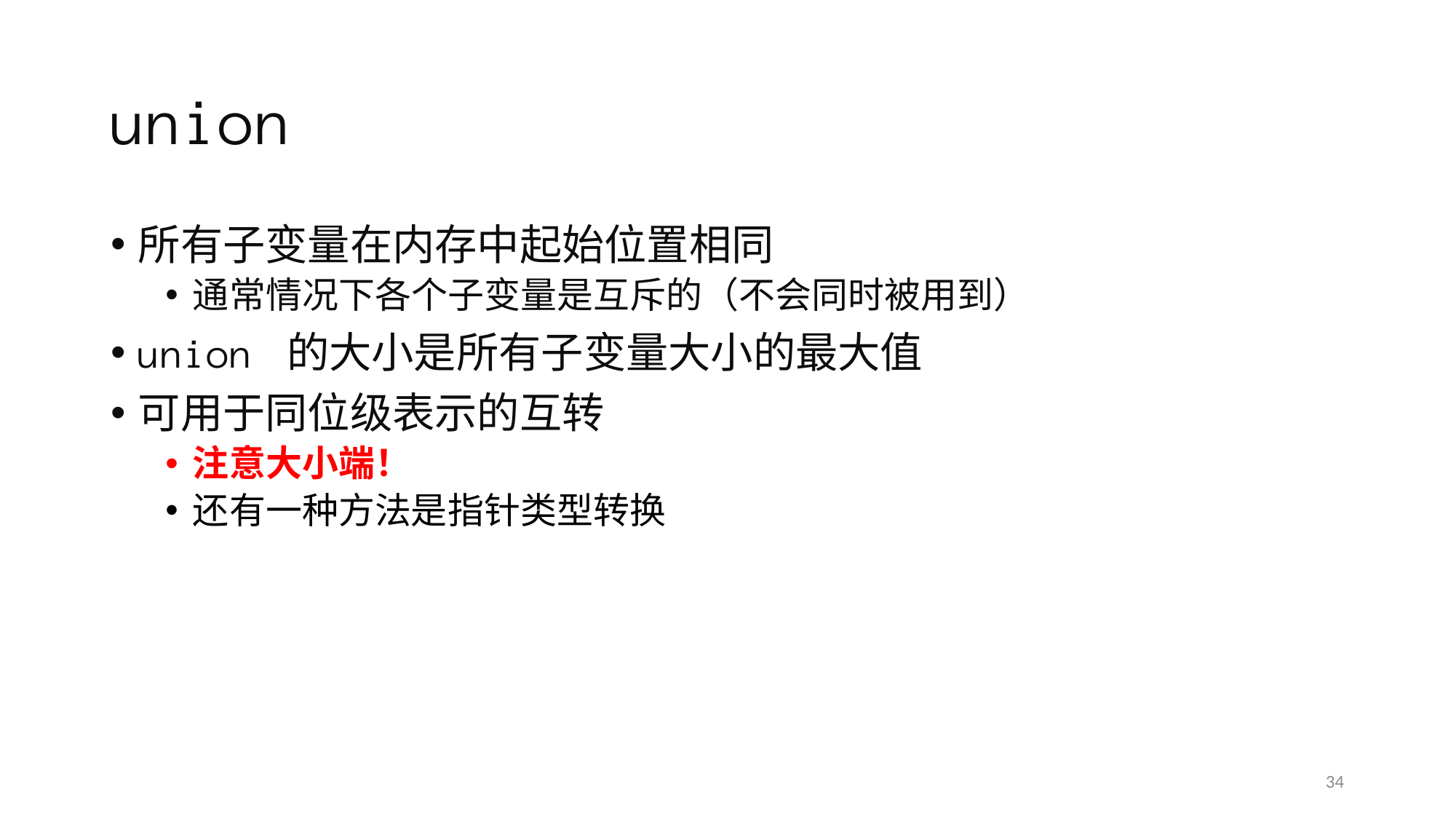

# union
所有子变量在内存中起始位置相同
通常情况下各个子变量是互斥的（不会同时被用到）
union 的大小是所有子变量大小的最大值
可用于同位级表示的互转
注意大小端！
还有一种方法是指针类型转换
34